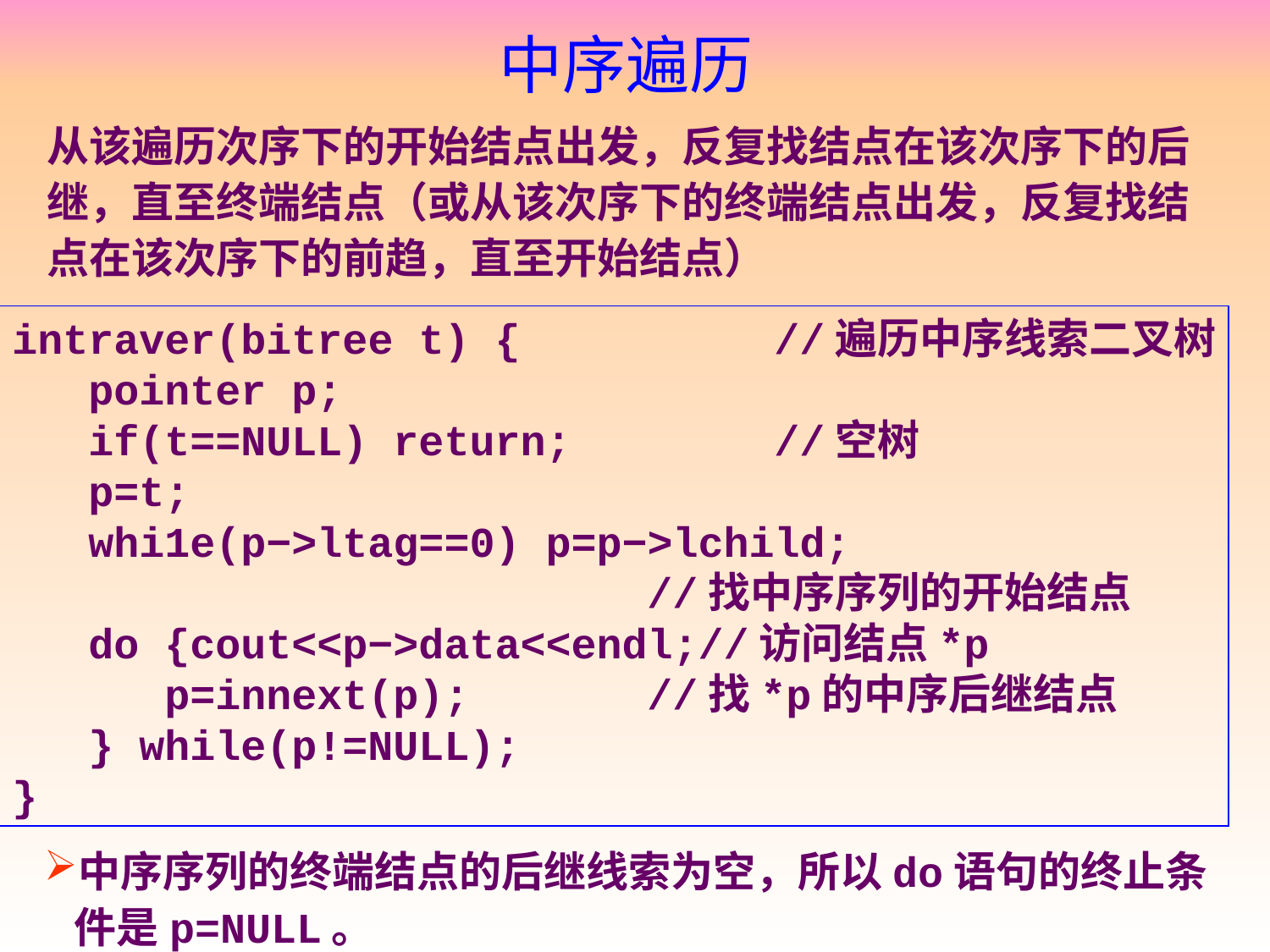

# 中序遍历
从该遍历次序下的开始结点出发，反复找结点在该次序下的后继，直至终端结点（或从该次序下的终端结点出发，反复找结点在该次序下的前趋，直至开始结点）
intraver(bitree t) {		//遍历中序线索二叉树
   pointer p;
   if(t==NULL) return;		//空树
   p=t;
   whi1e(p−>ltag==0) p=p−>lchild;
　　　　　　　　　　　　	//找中序序列的开始结点
   do {cout<<p−>data<<endl;//访问结点*p
      p=innext(p);		//找*p的中序后继结点
   } while(p!=NULL);
}
中序序列的终端结点的后继线索为空，所以do语句的终止条件是p=NULL。